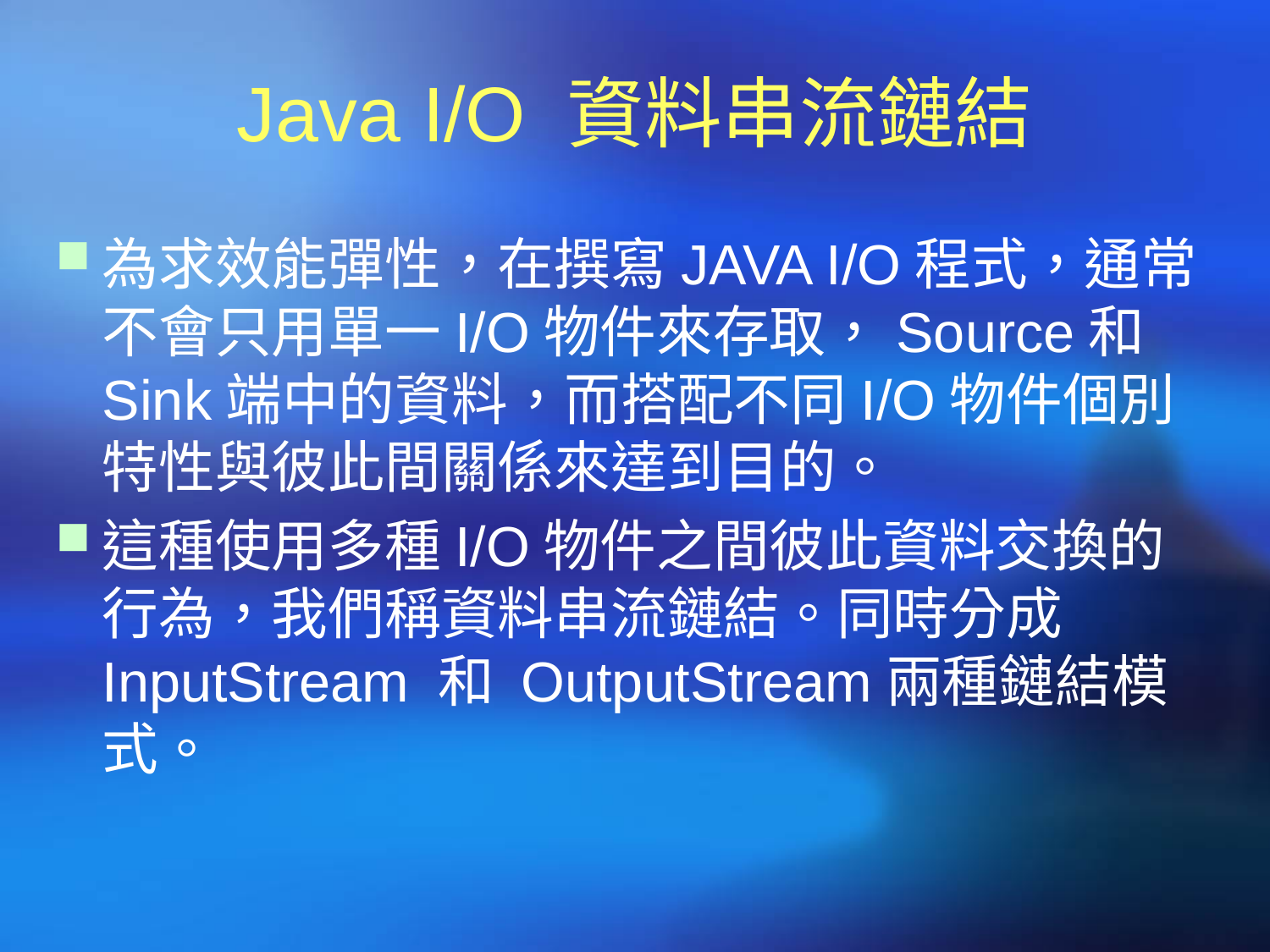

# Java I/O 資料串流鏈結
為求效能彈性，在撰寫JAVA I/O程式，通常不會只用單一I/O物件來存取，Source和Sink端中的資料，而搭配不同I/O物件個別特性與彼此間關係來達到目的。
這種使用多種I/O物件之間彼此資料交換的行為，我們稱資料串流鏈結。同時分成InputStream 和 OutputStream兩種鏈結模式。